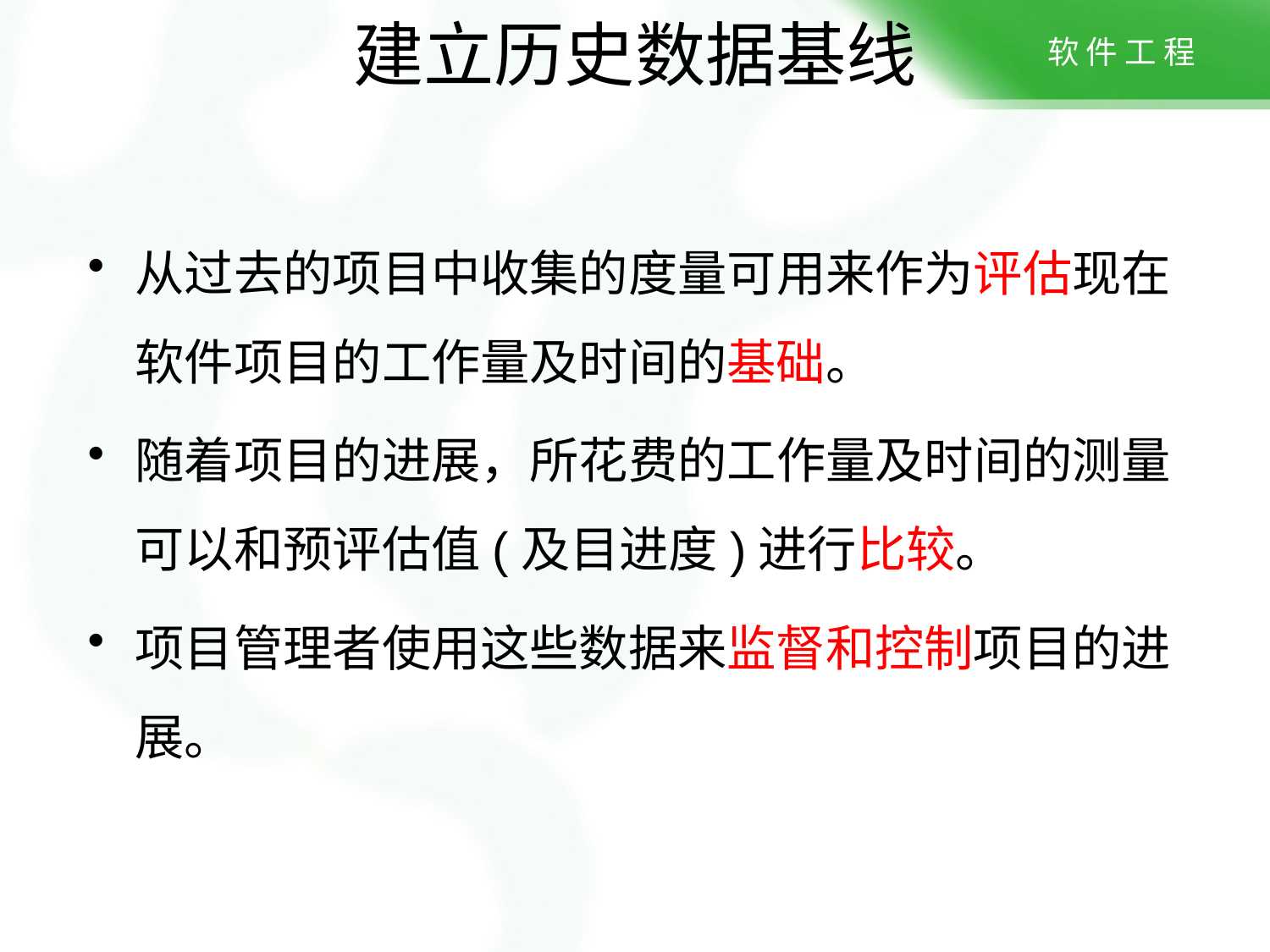

# 建立历史数据基线
从过去的项目中收集的度量可用来作为评估现在软件项目的工作量及时间的基础。
随着项目的进展，所花费的工作量及时间的测量可以和预评估值(及目进度)进行比较。
项目管理者使用这些数据来监督和控制项目的进展。